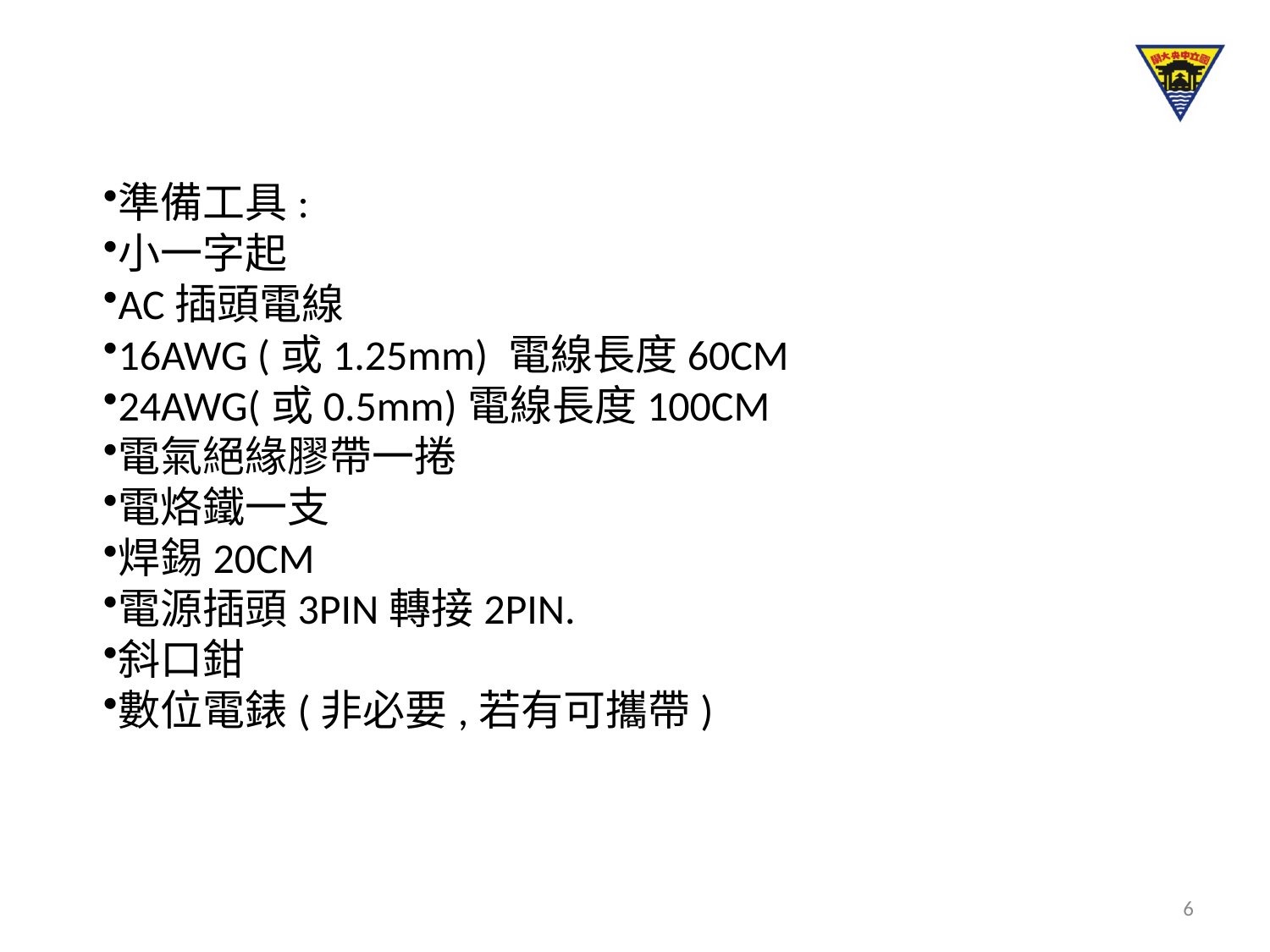

準備工具:
小一字起
AC插頭電線
16AWG (或1.25mm) 電線長度60CM
24AWG(或0.5mm)電線長度100CM
電氣絕緣膠帶一捲
電烙鐵一支
焊錫20CM
電源插頭3PIN轉接2PIN.
斜口鉗
數位電錶(非必要,若有可攜帶)

6